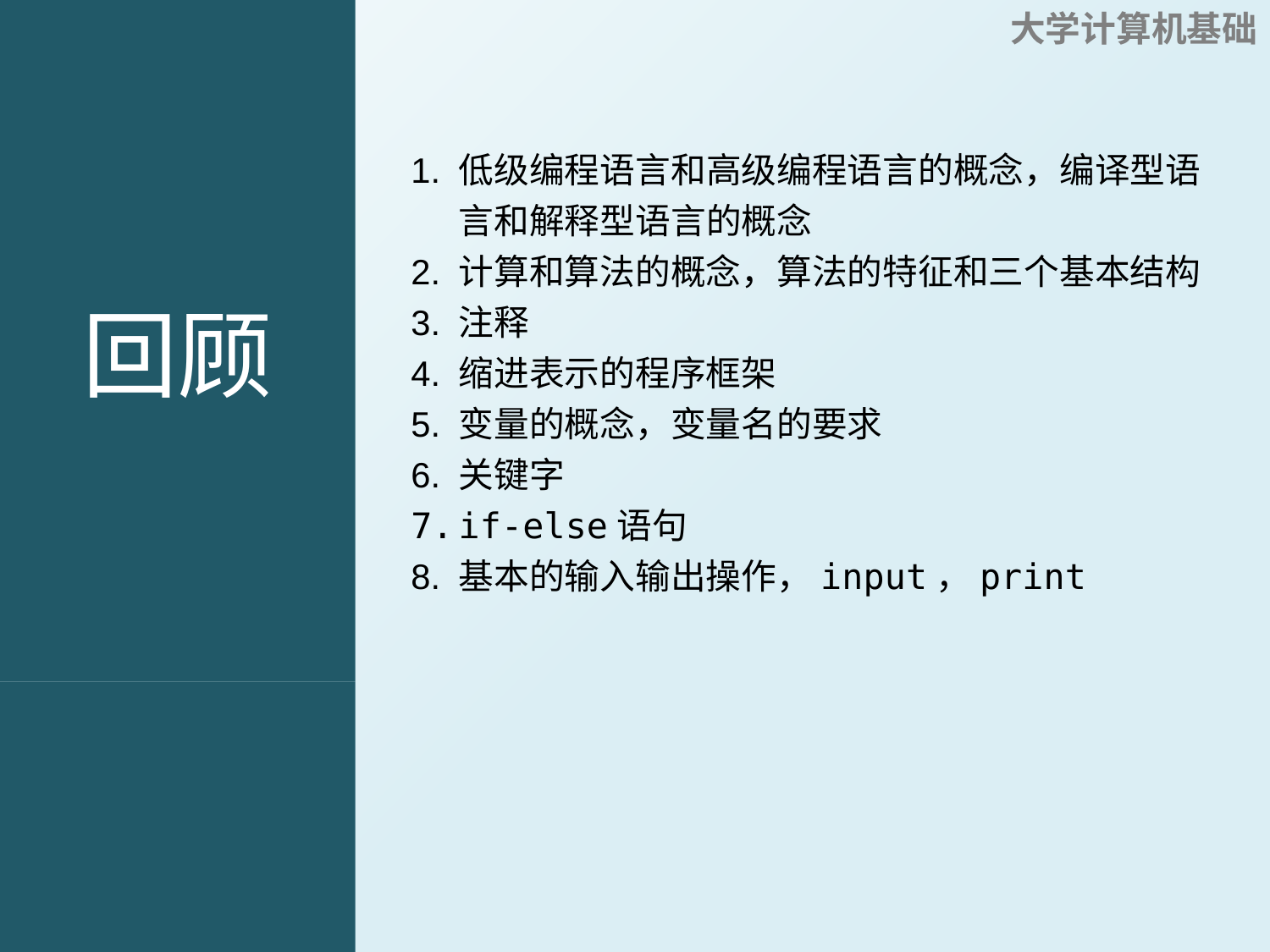

回顾
低级编程语言和高级编程语言的概念，编译型语言和解释型语言的概念
计算和算法的概念，算法的特征和三个基本结构
注释
缩进表示的程序框架
变量的概念，变量名的要求
关键字
if-else语句
基本的输入输出操作，input，print